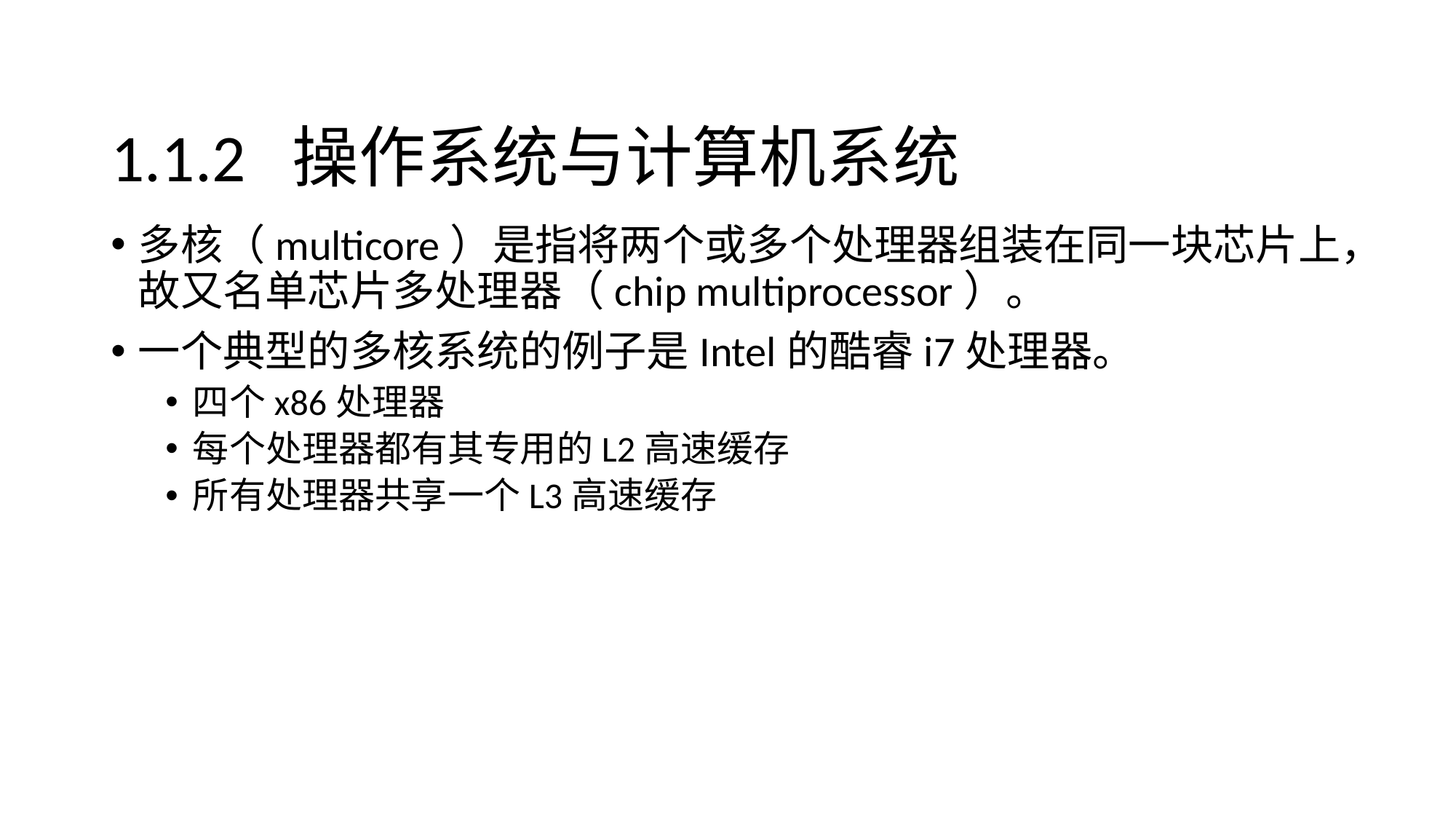

# 1.1.2  操作系统与计算机系统
多核（multicore）是指将两个或多个处理器组装在同一块芯片上，故又名单芯片多处理器（chip multiprocessor）。
一个典型的多核系统的例子是Intel的酷睿i7处理器。
四个x86处理器
每个处理器都有其专用的L2高速缓存
所有处理器共享一个L3高速缓存
7